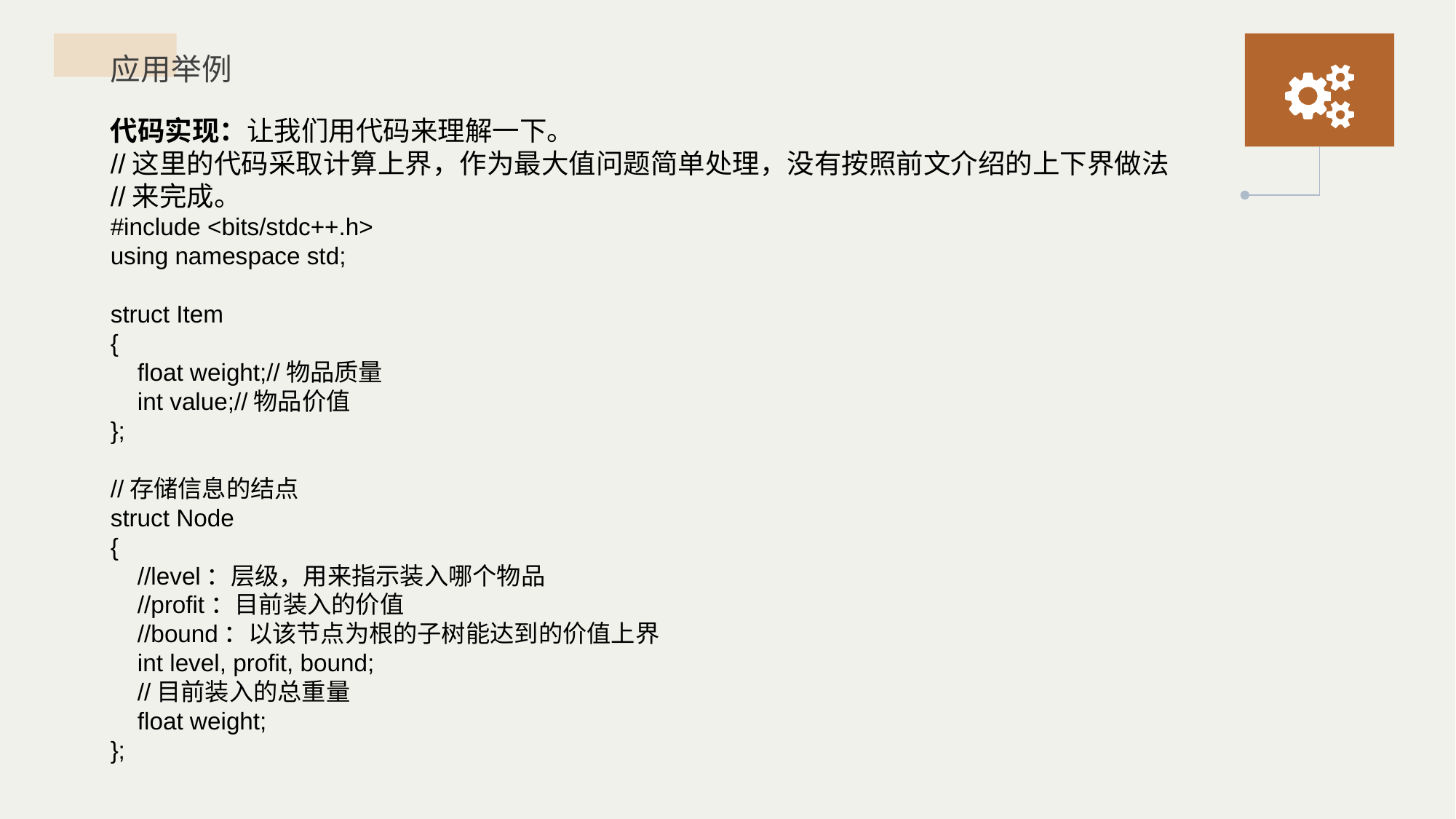

应用举例

代码实现：让我们用代码来理解一下。
//这里的代码采取计算上界，作为最大值问题简单处理，没有按照前文介绍的上下界做法
//来完成。
#include <bits/stdc++.h>
using namespace std;

struct Item
{
    float weight;//物品质量
    int value;//物品价值
};

//存储信息的结点
struct Node
{
    //level：层级，用来指示装入哪个物品
    //profit：目前装入的价值
    //bound：以该节点为根的子树能达到的价值上界
    int level, profit, bound;
    //目前装入的总重量
    float weight;
};